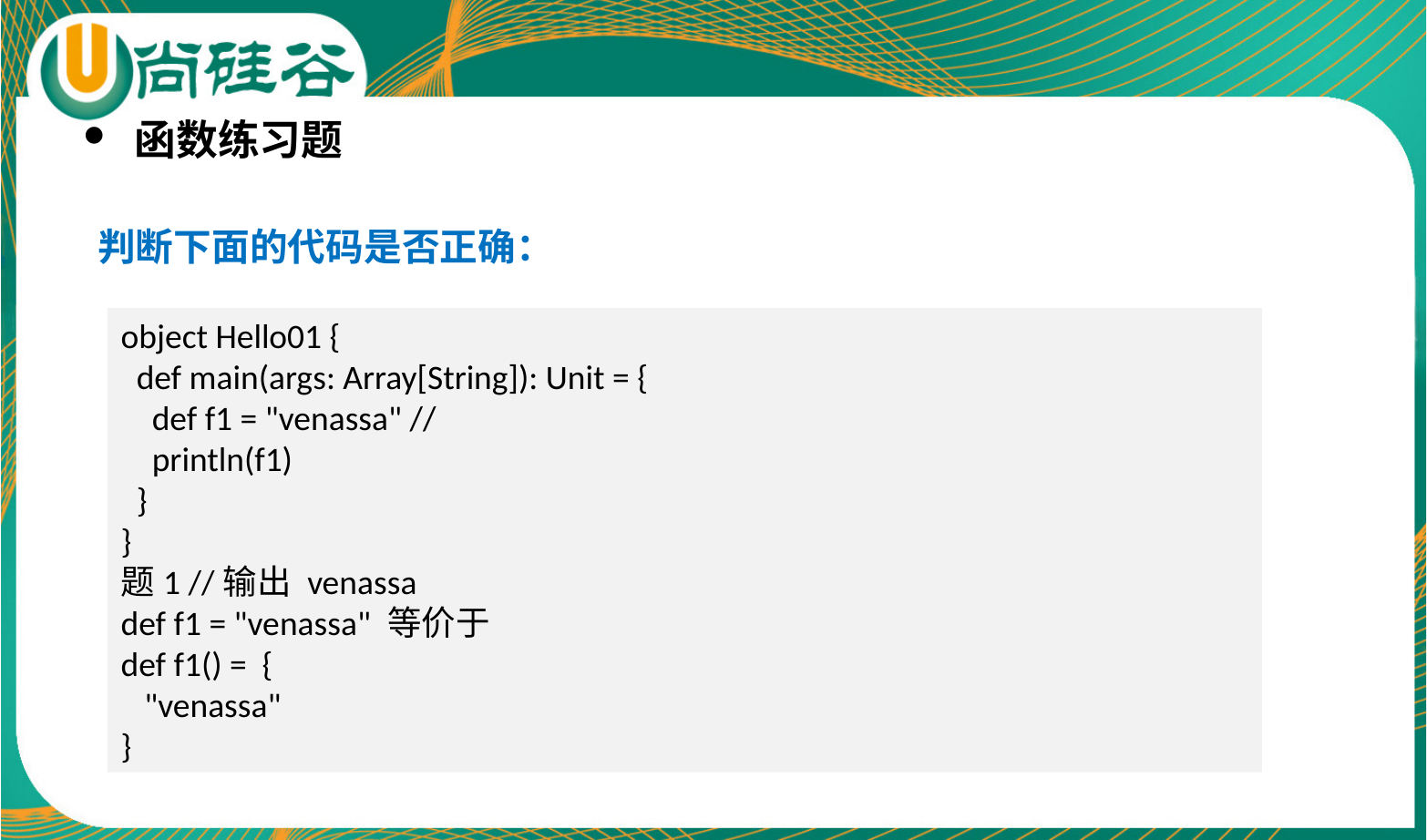

函数练习题

判断下面的代码是否正确：

object Hello01 {
  def main(args: Array[String]): Unit = {
    def f1 = "venassa" //
    println(f1)
  }
}
题1 //输出 venassa
def f1 = "venassa" 等价于
def f1() =  {
   "venassa"
}